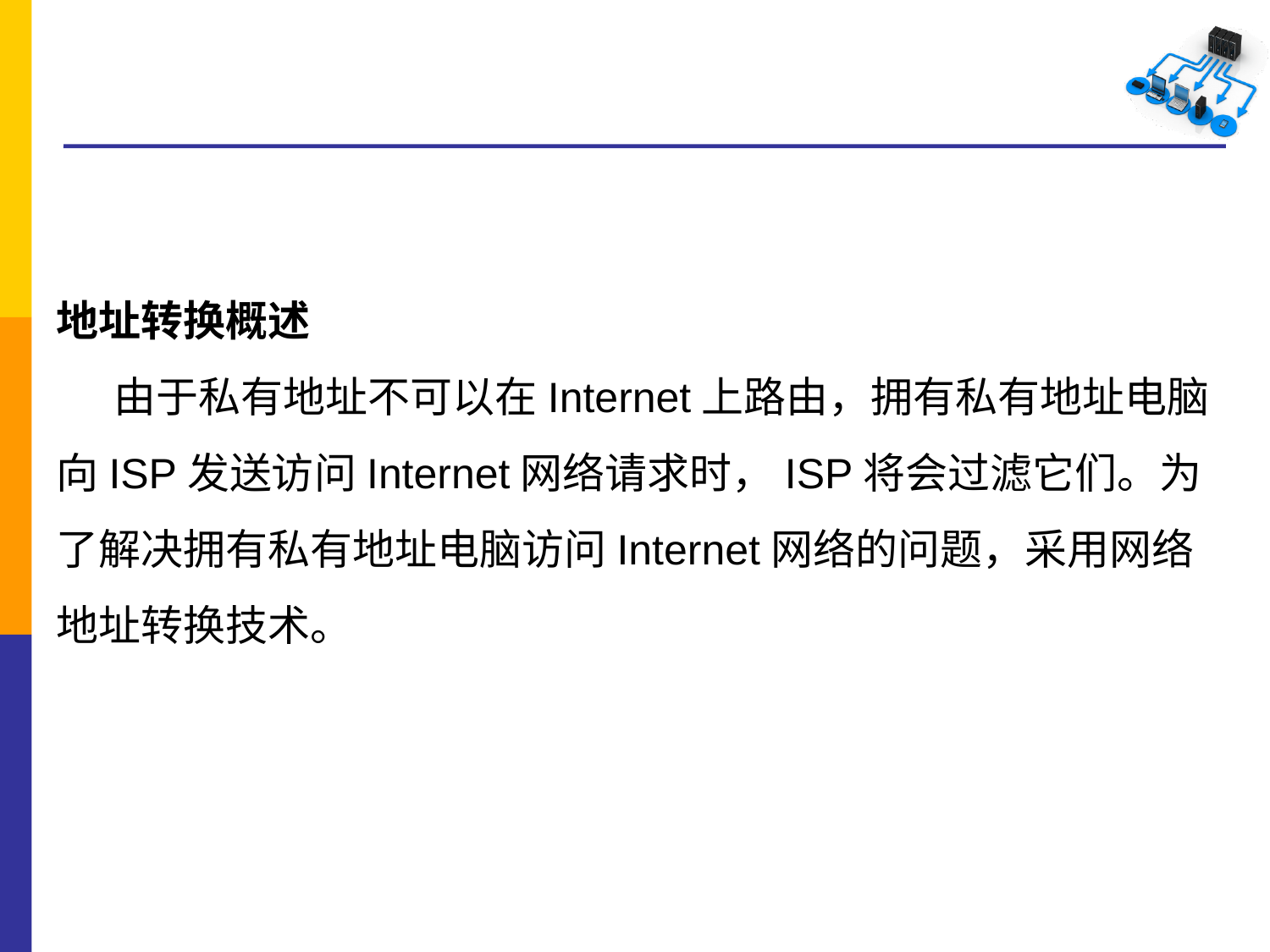

地址转换概述
     由于私有地址不可以在Internet上路由，拥有私有地址电脑向ISP发送访问Internet网络请求时，ISP将会过滤它们。为了解决拥有私有地址电脑访问Internet网络的问题，采用网络地址转换技术。